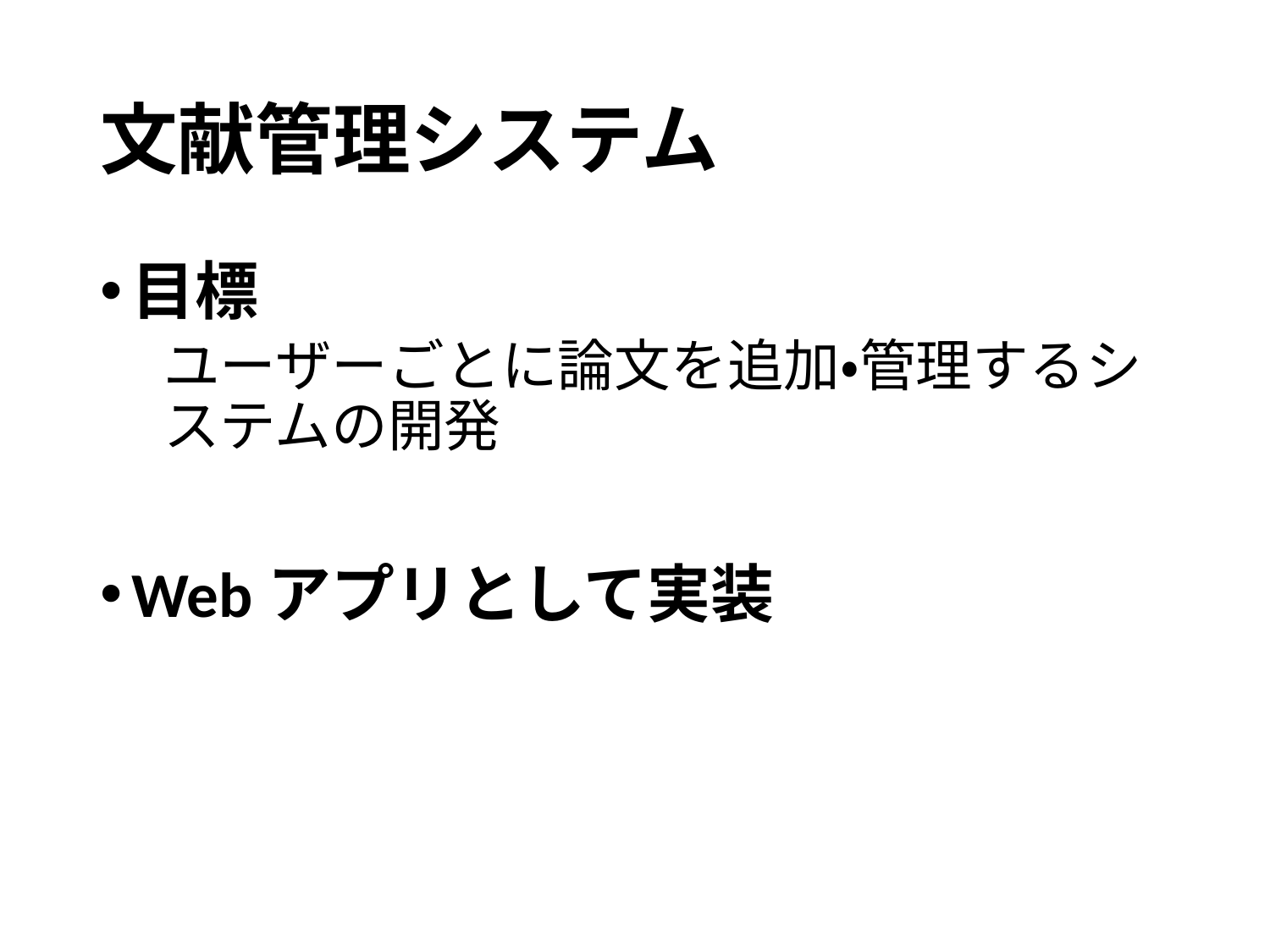

# 文献管理システム
目標
ユーザーごとに論文を追加・管理するシステムの開発

Webアプリとして実装